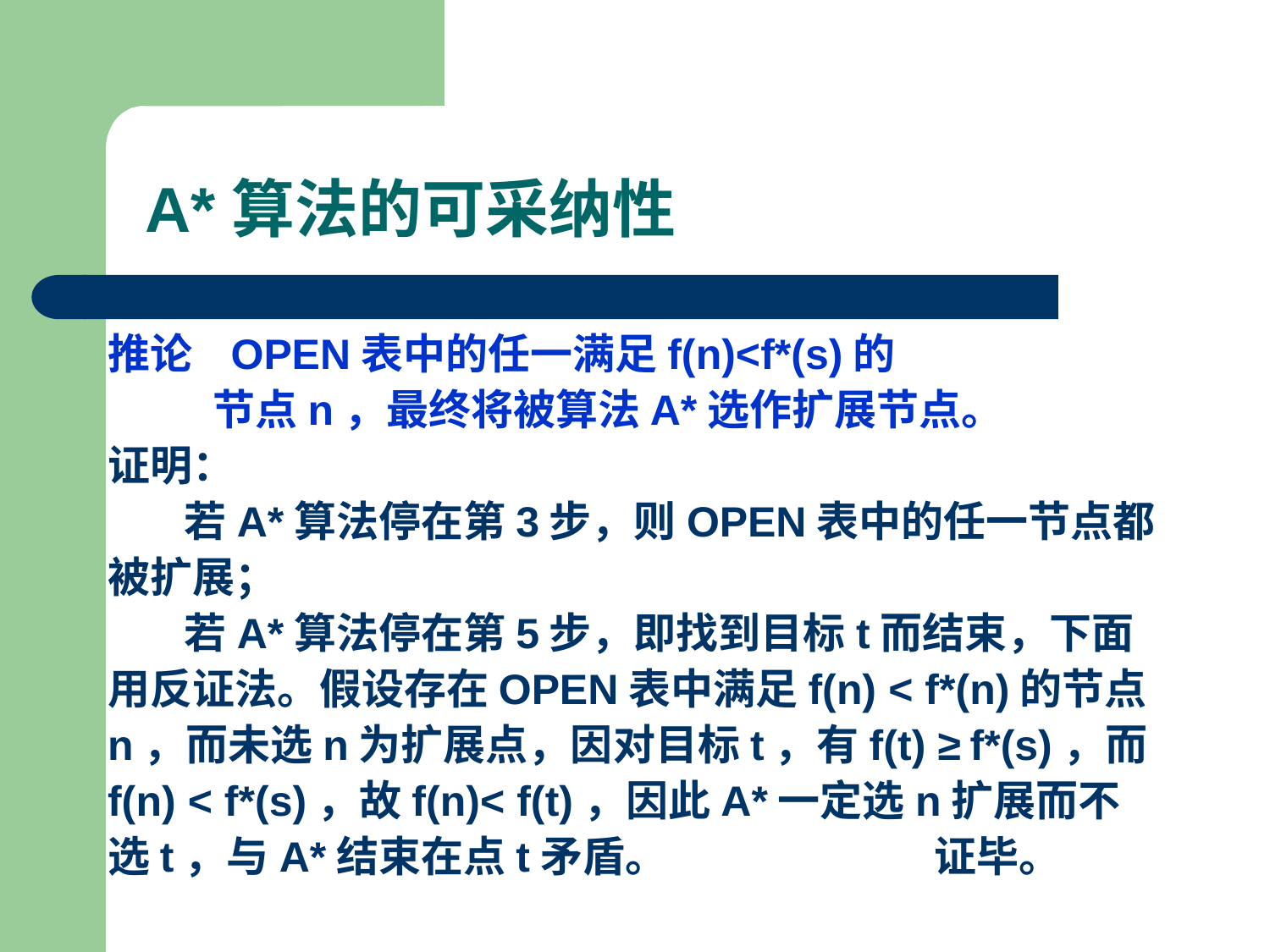

A*算法的可采纳性
推论   OPEN表中的任一满足f(n)<f*(s)的
          节点n，最终将被算法A*选作扩展节点。
证明：
       若A*算法停在第3步，则OPEN表中的任一节点都被扩展；
       若A*算法停在第5步，即找到目标t而结束，下面用反证法。假设存在OPEN表中满足f(n) < f*(n)的节点n，而未选n为扩展点，因对目标t，有f(t) ≥ f*(s)，而f(n) < f*(s)，故f(n)< f(t)，因此A*一定选n扩展而不选t，与A*结束在点t矛盾。                            证毕。
49